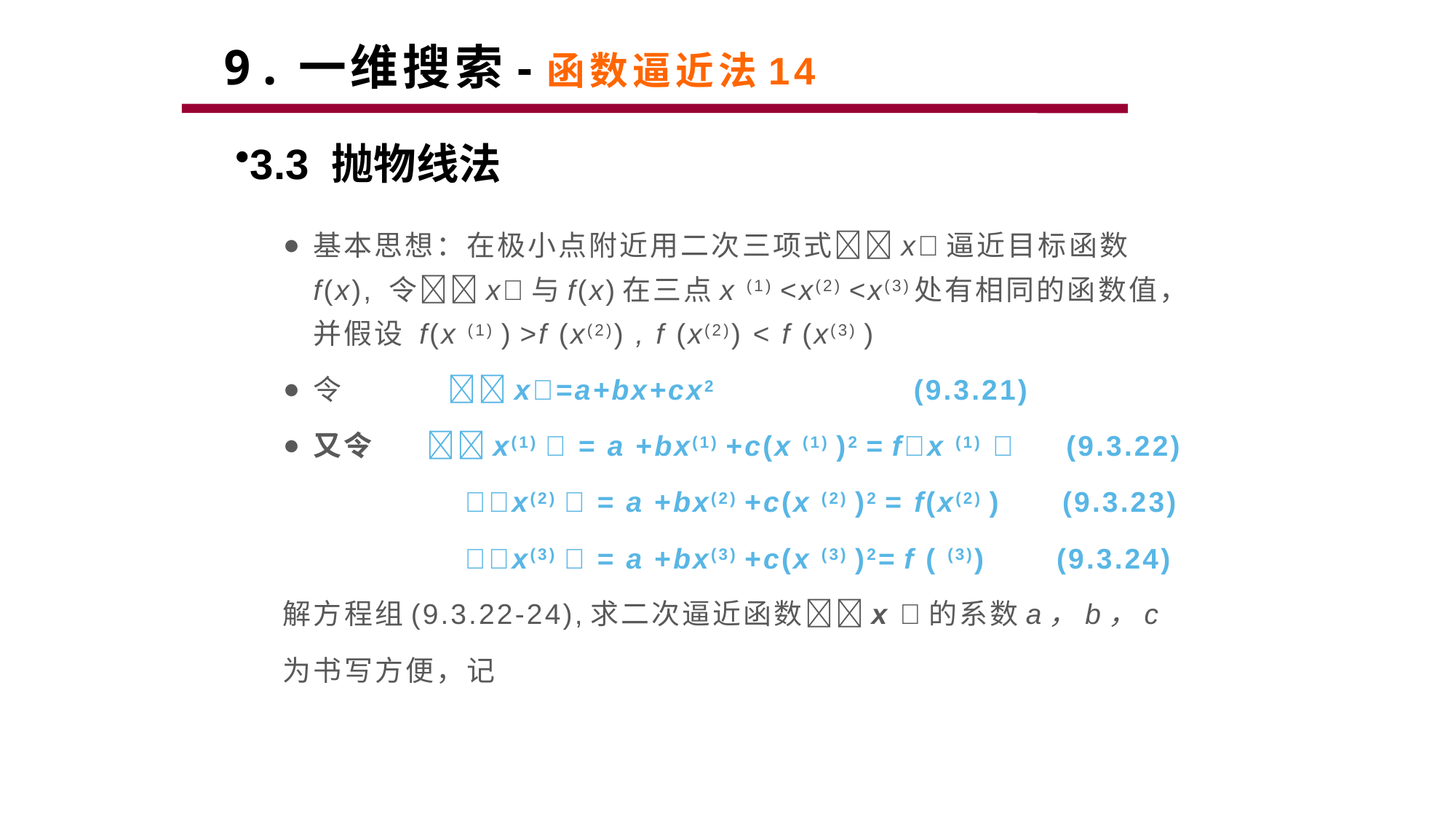

# 9.一维搜索-函数逼近法14

3.3 抛物线法
基本思想：在极小点附近用二次三项式ϕ(x)逼近目标函数f(x), 令ϕ(x)与f(x)在三点x (1) <x(2) <x(3)处有相同的函数值，并假设 f(x (1) ) >f (x(2)) , f (x(2)) < f (x(3) )
令            ϕ(x)=a+bx+cx2                             (9.3.21)
又令      ϕ(x(1) ) = a +bx(1) +c(x (1) )2 = f(x (1) )     (9.3.22)
                  ϕ(x(2) ) = a +bx(2) +c(x (2) )2 = f(x(2) )         (9.3.23)
                  ϕ(x(3) ) = a +bx(3) +c(x (3) )2= f ( (3))       (9.3.24)
解方程组(9.3.22-24),求二次逼近函数ϕ(x )的系数a，b，c
为书写方便，记